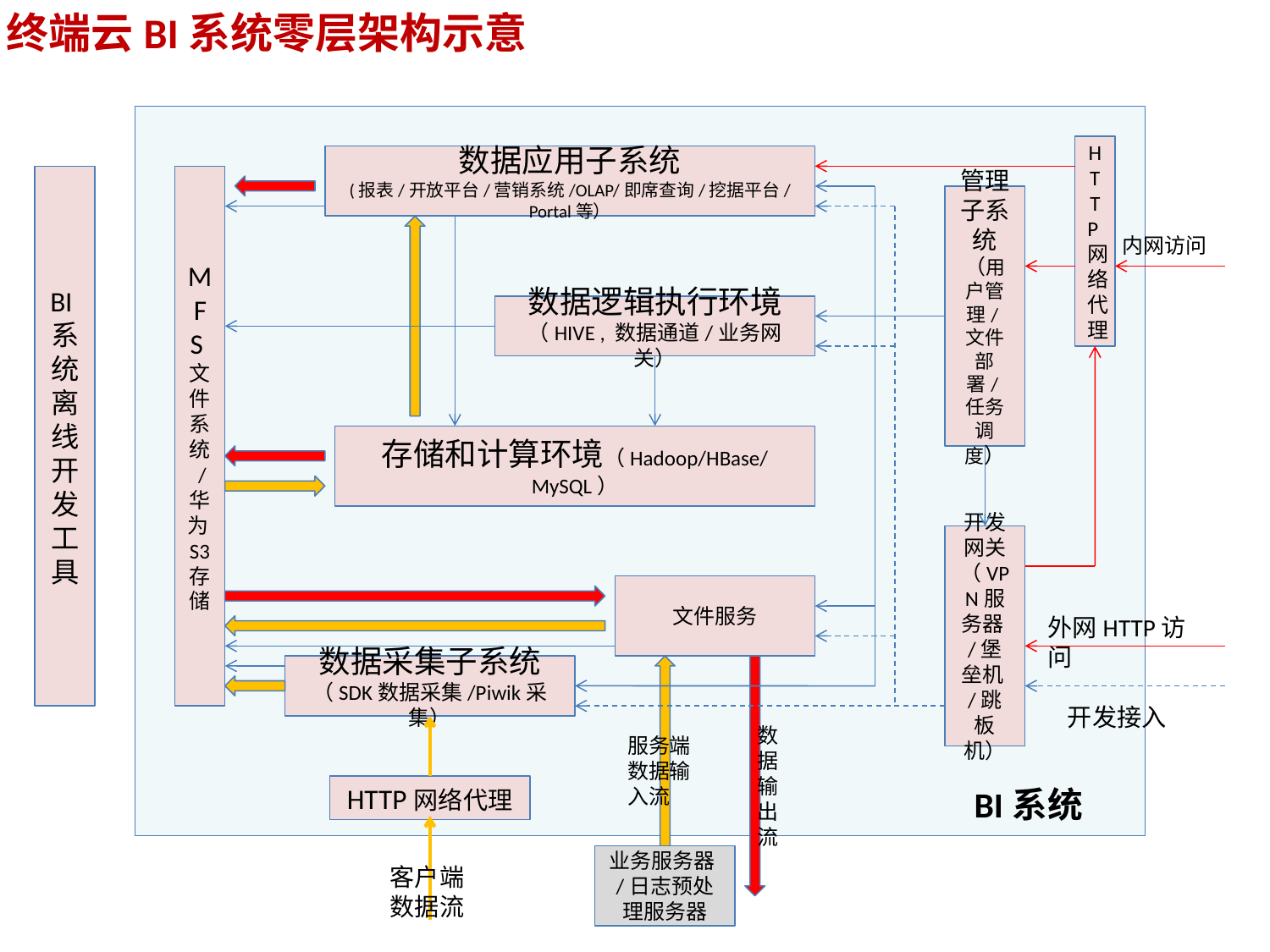

终端云BI系统零层架构示意

HTTP网络代理

数据应用子系统
(报表/开放平台/营销系统/OLAP/即席查询/挖据平台/Portal等）
BI系统离线开发工具
MFS文件系统
 / 华为S3 存储
管理子系统
（用户管理/文件部署/任务调度）

内网访问
数据逻辑执行环境
（HIVE , 数据通道/业务网关）

存储和计算环境（Hadoop/HBase/MySQL）

开发网关（VPN服务器/堡垒机/跳板机）
文件服务
外网HTTP访问

数据采集子系统
（SDK数据采集/Piwik采集）

开发接入
数据输出流
服务端数据输入流
HTTP网络代理
BI系统
业务服务器/日志预处理服务器
客户端数据流